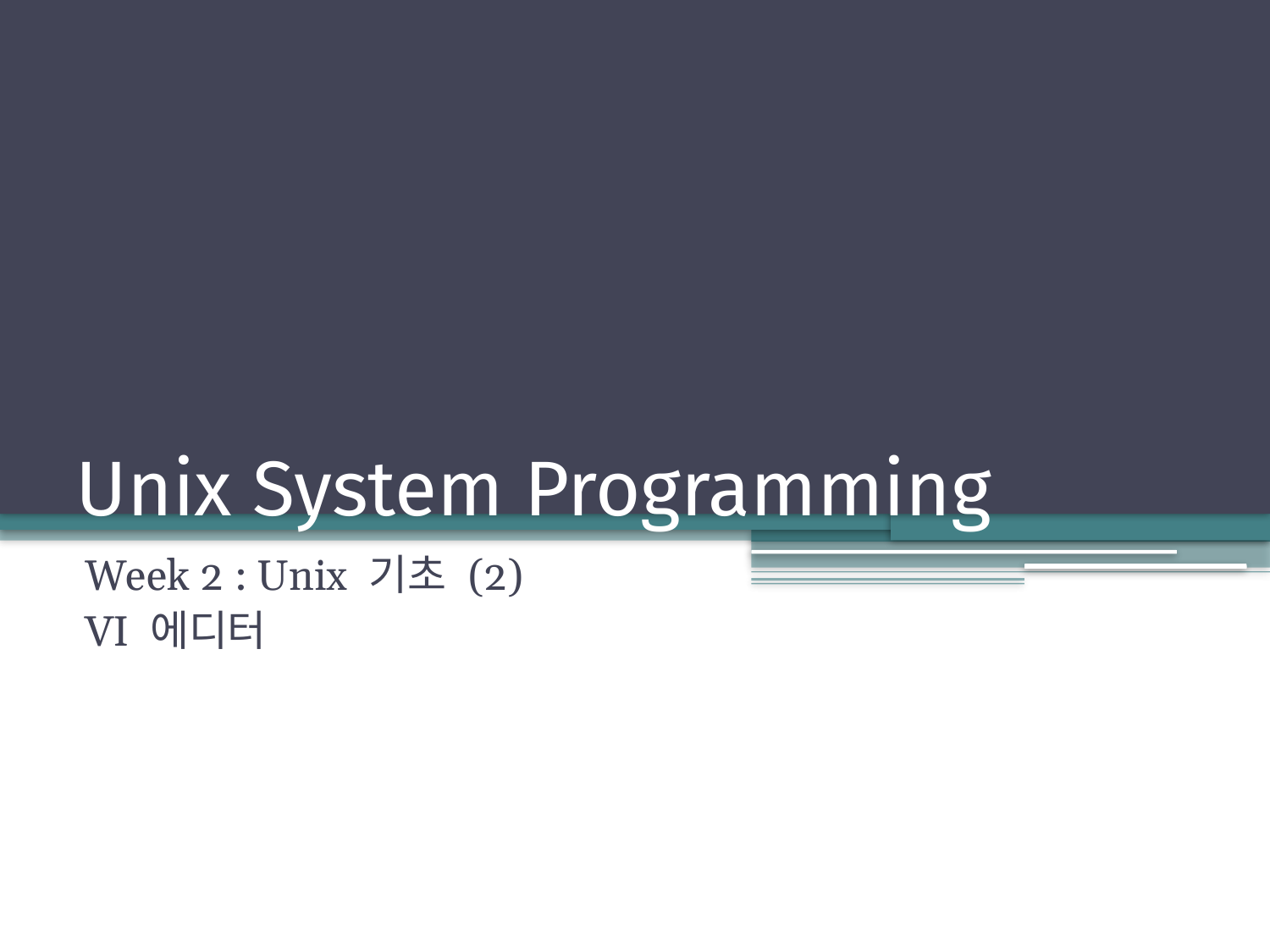

# Unix System Programming
Week 2 : Unix 기초 (2)
VI 에디터